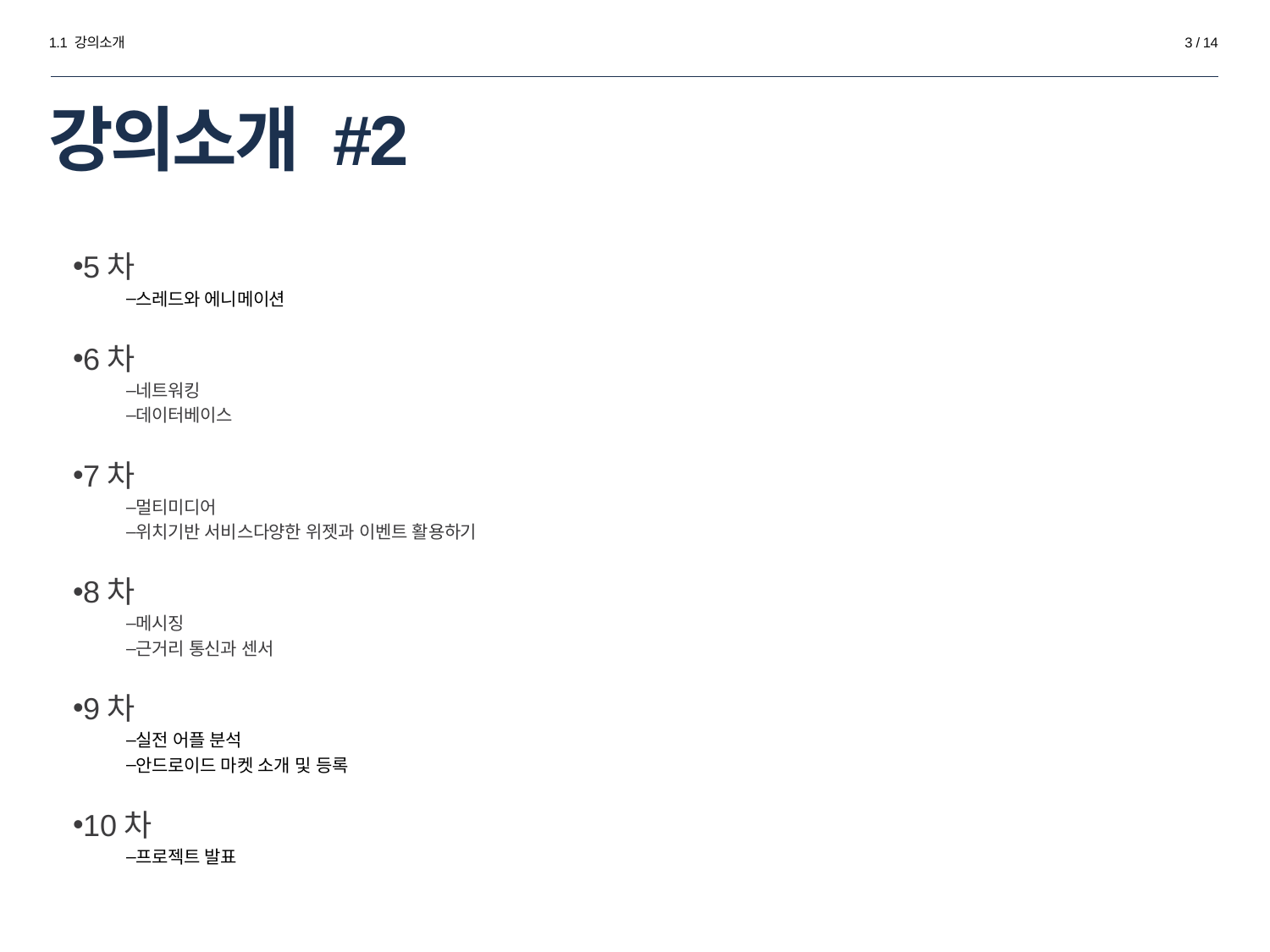

1.1 강의소개
3 / 14
# 강의소개 #2

5차
스레드와 에니메이션

6차
네트워킹
데이터베이스

7차
멀티미디어
위치기반 서비스다양한 위젯과 이벤트 활용하기

8차
메시징
근거리 통신과 센서

9차
실전 어플 분석
안드로이드 마켓 소개 및 등록

10차
프로젝트 발표